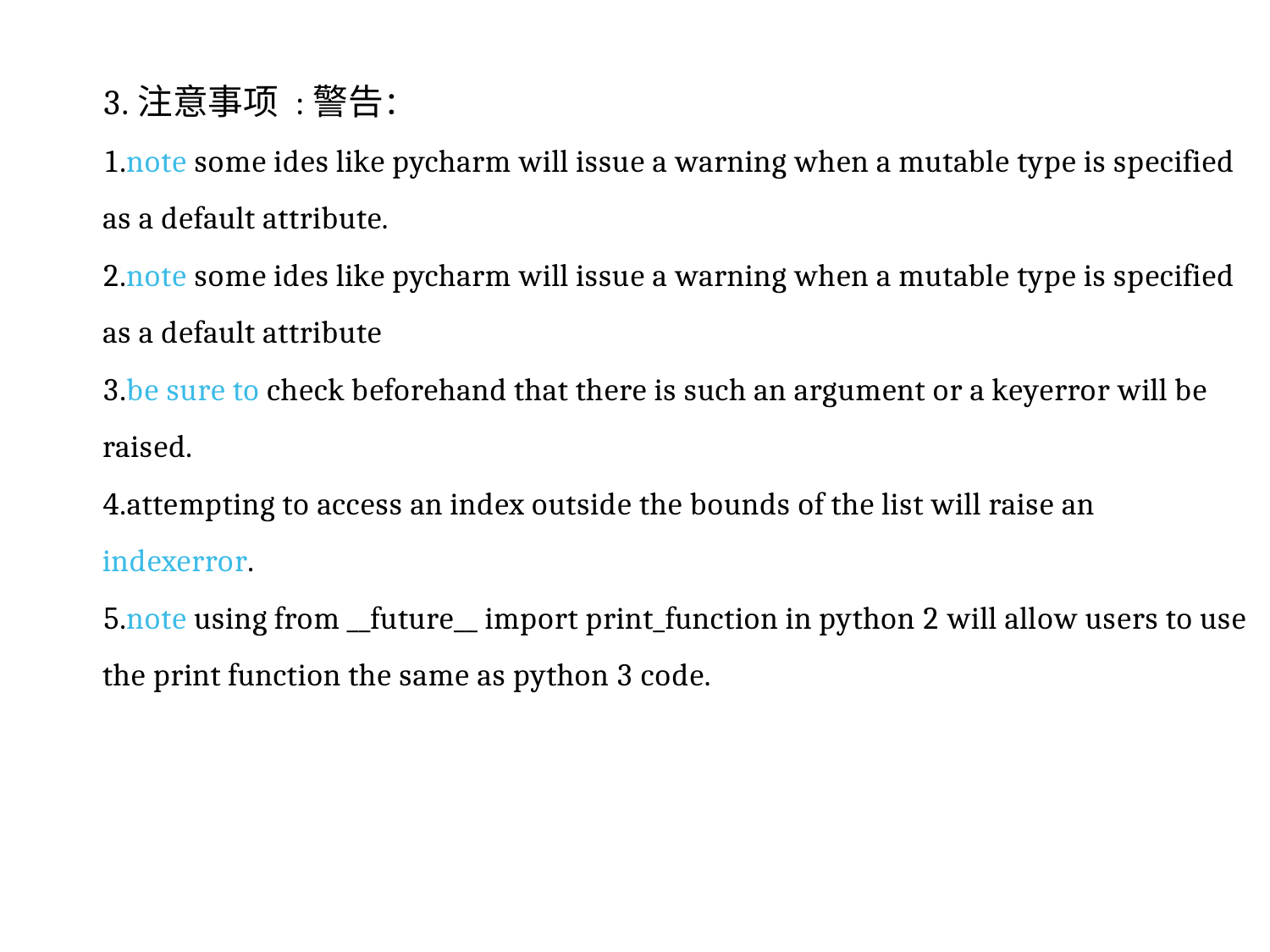

3.注意事项 :警告：
1.note some ides like pycharm will issue a warning when a mutable type is specified as a default attribute.
2.note some ides like pycharm will issue a warning when a mutable type is specified as a default attribute
3.be sure to check beforehand that there is such an argument or a keyerror will be raised.
4.attempting to access an index outside the bounds of the list will raise an indexerror.
5.note using from __future__ import print_function in python 2 will allow users to use the print function the same as python 3 code.